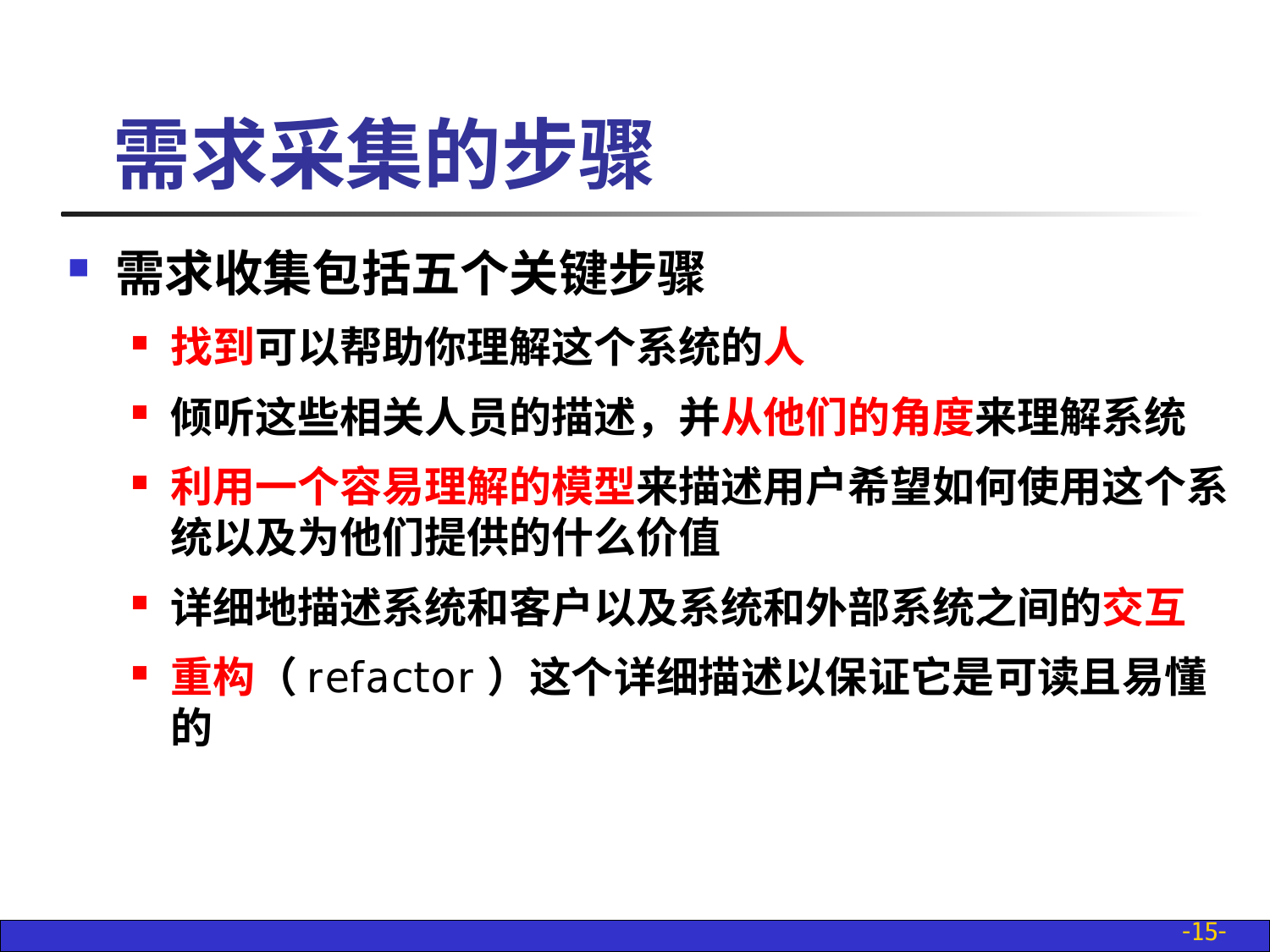

# 需求采集的步骤
需求收集包括五个关键步骤
找到可以帮助你理解这个系统的人
倾听这些相关人员的描述，并从他们的角度来理解系统
利用一个容易理解的模型来描述用户希望如何使用这个系统以及为他们提供的什么价值
详细地描述系统和客户以及系统和外部系统之间的交互
重构（refactor）这个详细描述以保证它是可读且易懂的
-15-